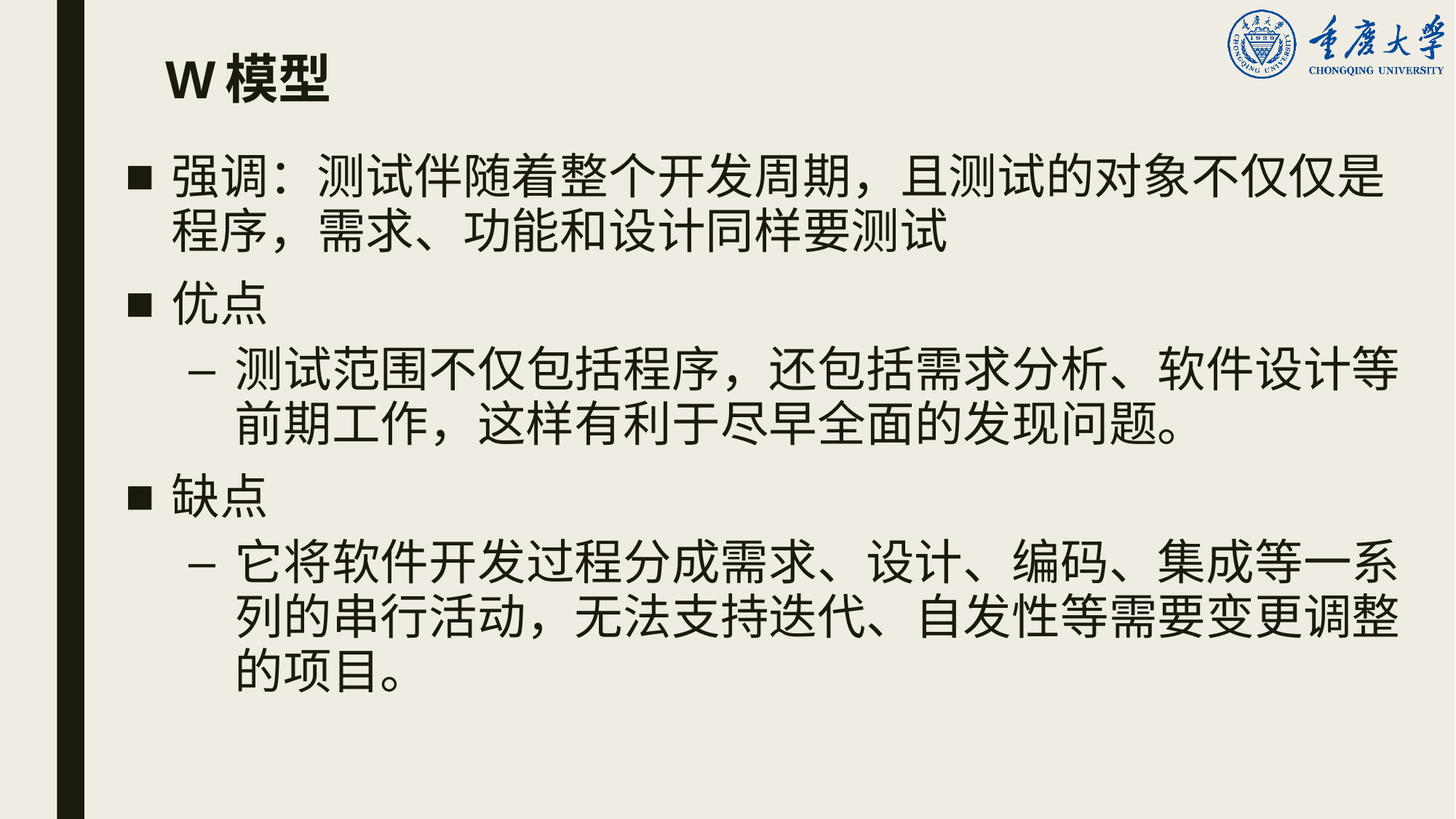

# W模型
强调：测试伴随着整个开发周期，且测试的对象不仅仅是程序，需求、功能和设计同样要测试
优点
测试范围不仅包括程序，还包括需求分析、软件设计等前期工作，这样有利于尽早全面的发现问题。
缺点
它将软件开发过程分成需求、设计、编码、集成等一系列的串行活动，无法支持迭代、自发性等需要变更调整的项目。